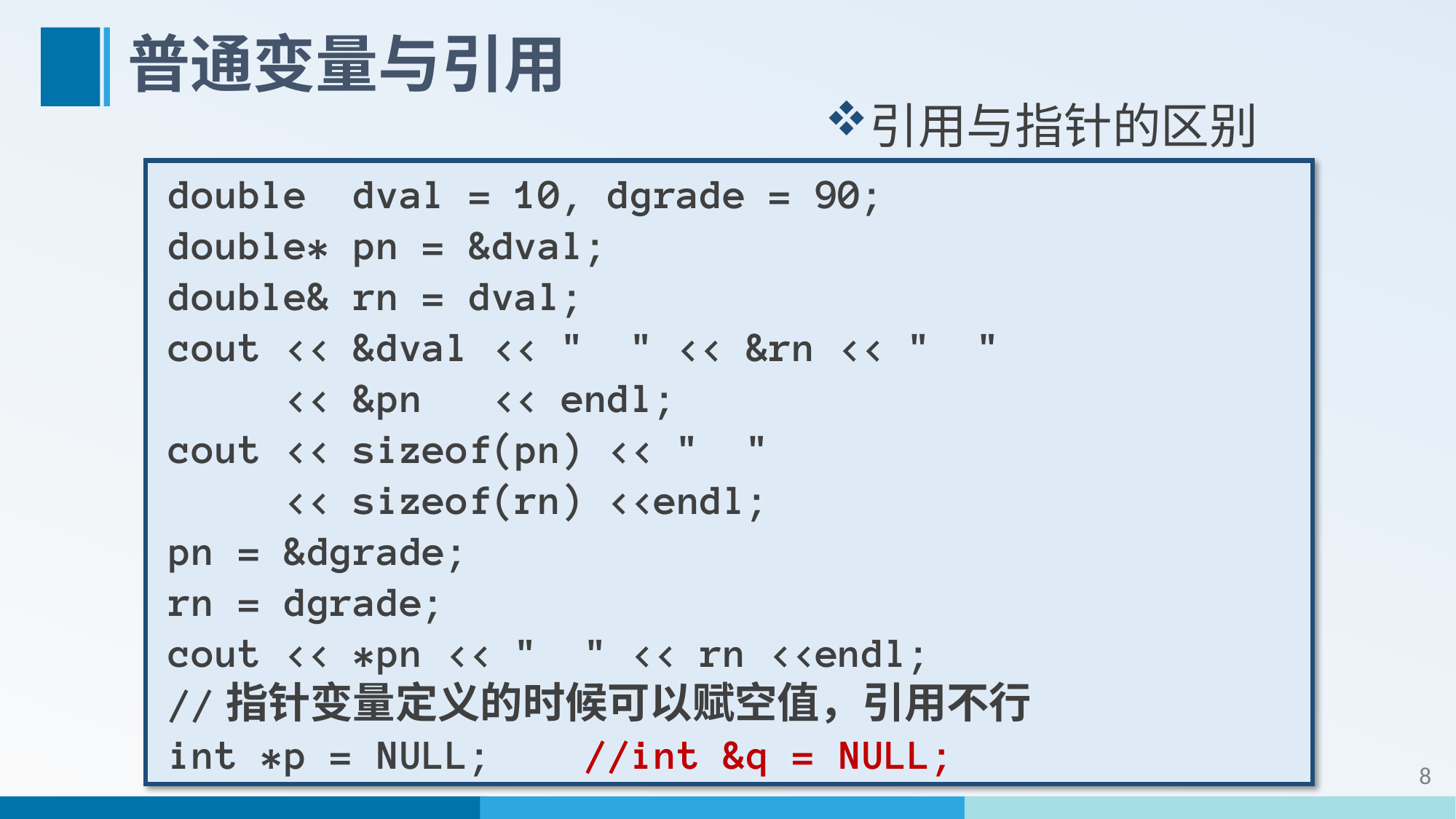

# 普通变量与引用
引用与指针的区别
double  dval = 10, dgrade = 90;
double* pn = &dval;
double& rn = dval;
cout << &dval << "  " << &rn << "  "
     << &pn   << endl;
cout << sizeof(pn) << "  "
     << sizeof(rn) <<endl;
pn = &dgrade;
rn = dgrade;
cout << *pn << "  " << rn <<endl;
//指针变量定义的时候可以赋空值，引用不行
int *p = NULL;    //int &q = NULL;